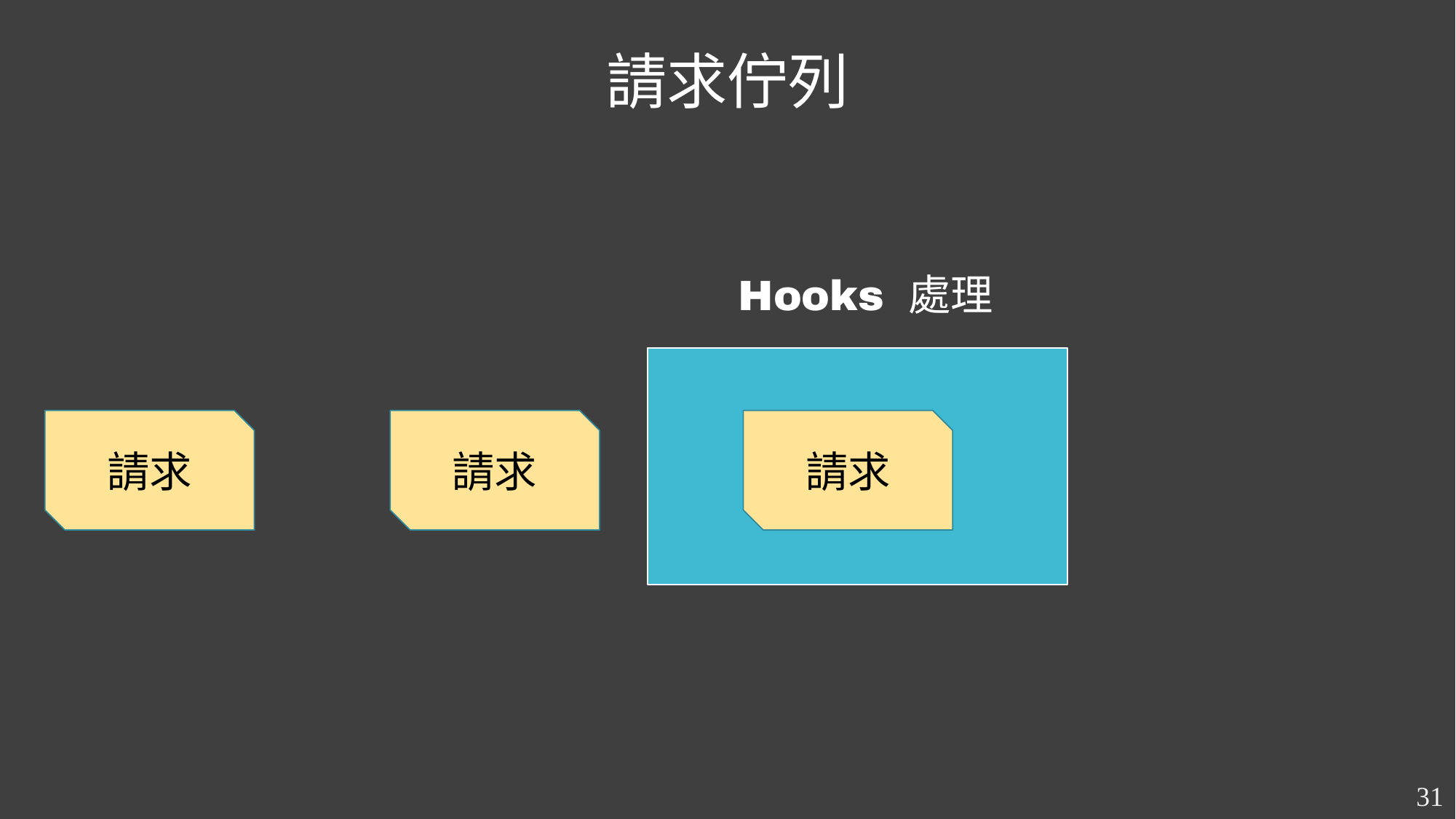

請求佇列
Hooks 處理

請求
請求
請求
31